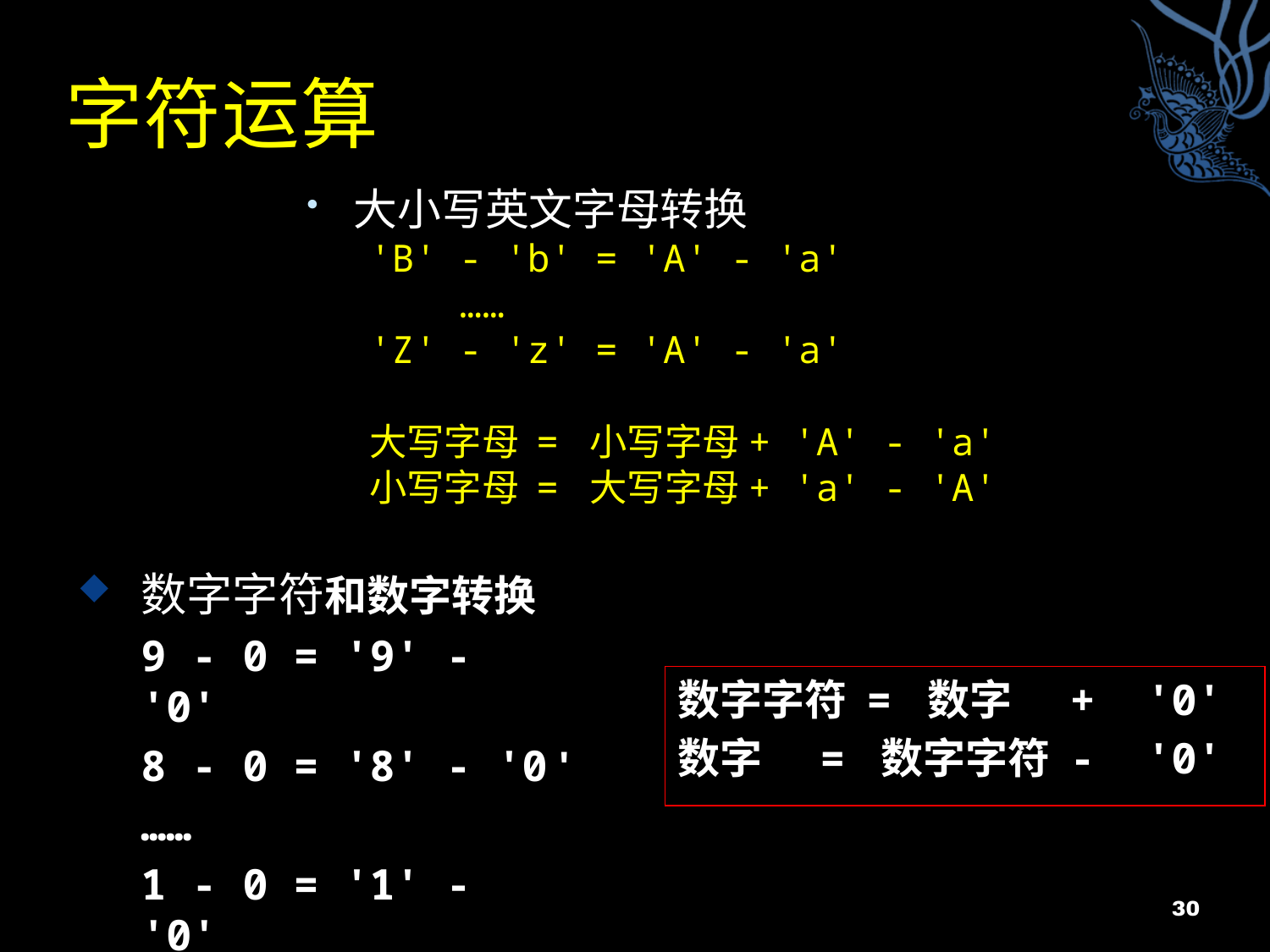

# 字符运算
大小写英文字母转换
'B' - 'b' = 'A' - 'a'
    ……
'Z' - 'z' = 'A' - 'a'

大写字母 = 小写字母+ 'A' - 'a'
小写字母 = 大写字母+ 'a' - 'A'

数字字符和数字转换
9 - 0 = '9' - '0'
8 - 0 = '8' - '0 '
……
1 - 0 = '1' - '0'
数字字符 = 数字     +  '0'
数字     = 数字字符 -  '0'
30